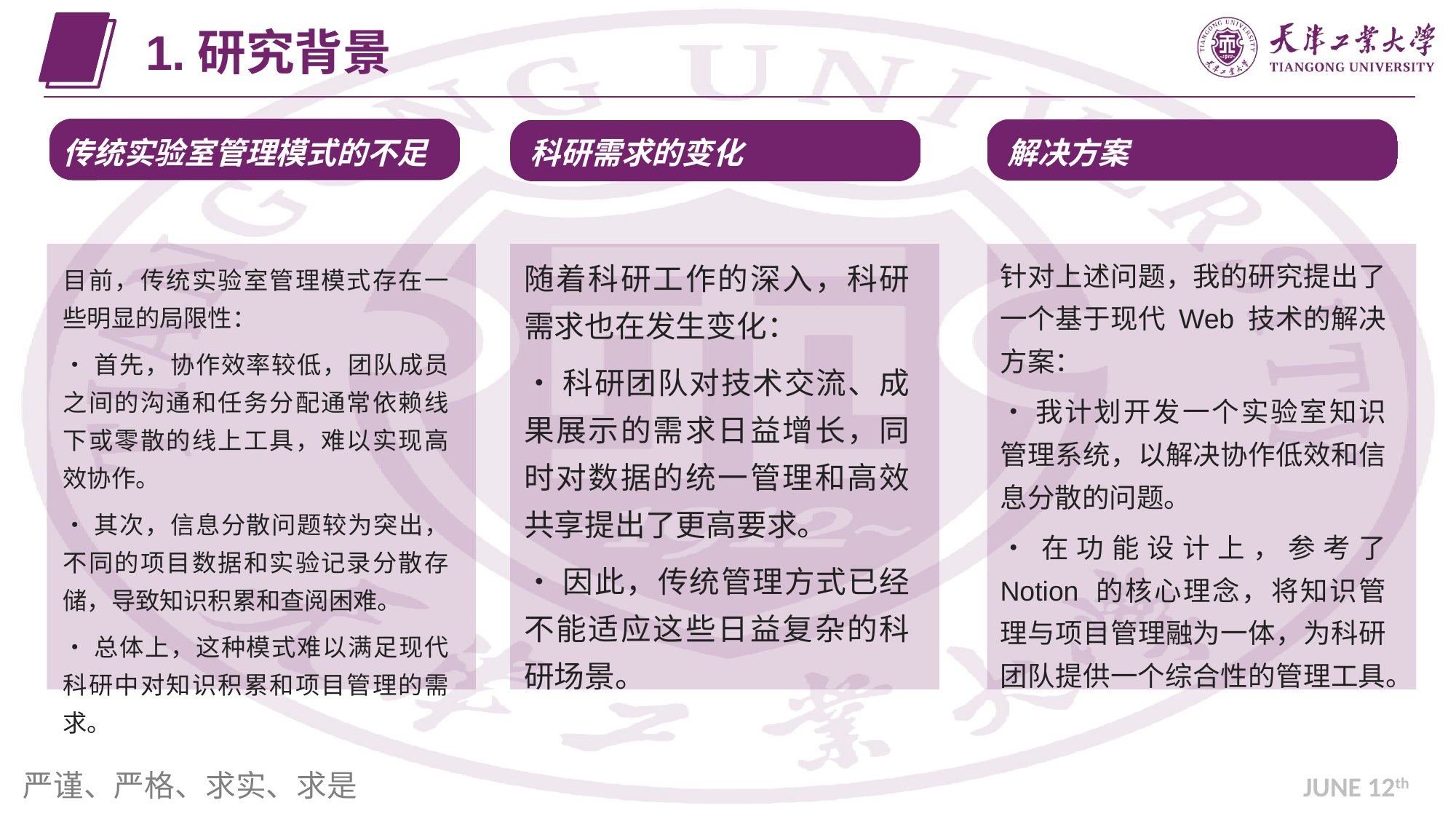

1.研究背景

传统实验室管理模式的不足
科研需求的变化
解决方案

随着科研工作的深入，科研需求也在发生变化：
•科研团队对技术交流、成果展示的需求日益增长，同时对数据的统一管理和高效共享提出了更高要求。
•因此，传统管理方式已经不能适应这些日益复杂的科研场景。

针对上述问题，我的研究提出了一个基于现代 Web 技术的解决方案：
•我计划开发一个实验室知识管理系统，以解决协作低效和信息分散的问题。
•在功能设计上，参考了 Notion 的核心理念，将知识管理与项目管理融为一体，为科研团队提供一个综合性的管理工具。
目前，传统实验室管理模式存在一些明显的局限性：
•首先，协作效率较低，团队成员之间的沟通和任务分配通常依赖线下或零散的线上工具，难以实现高效协作。
•其次，信息分散问题较为突出，不同的项目数据和实验记录分散存储，导致知识积累和查阅困难。
•总体上，这种模式难以满足现代科研中对知识积累和项目管理的需求。
JUNE 12th